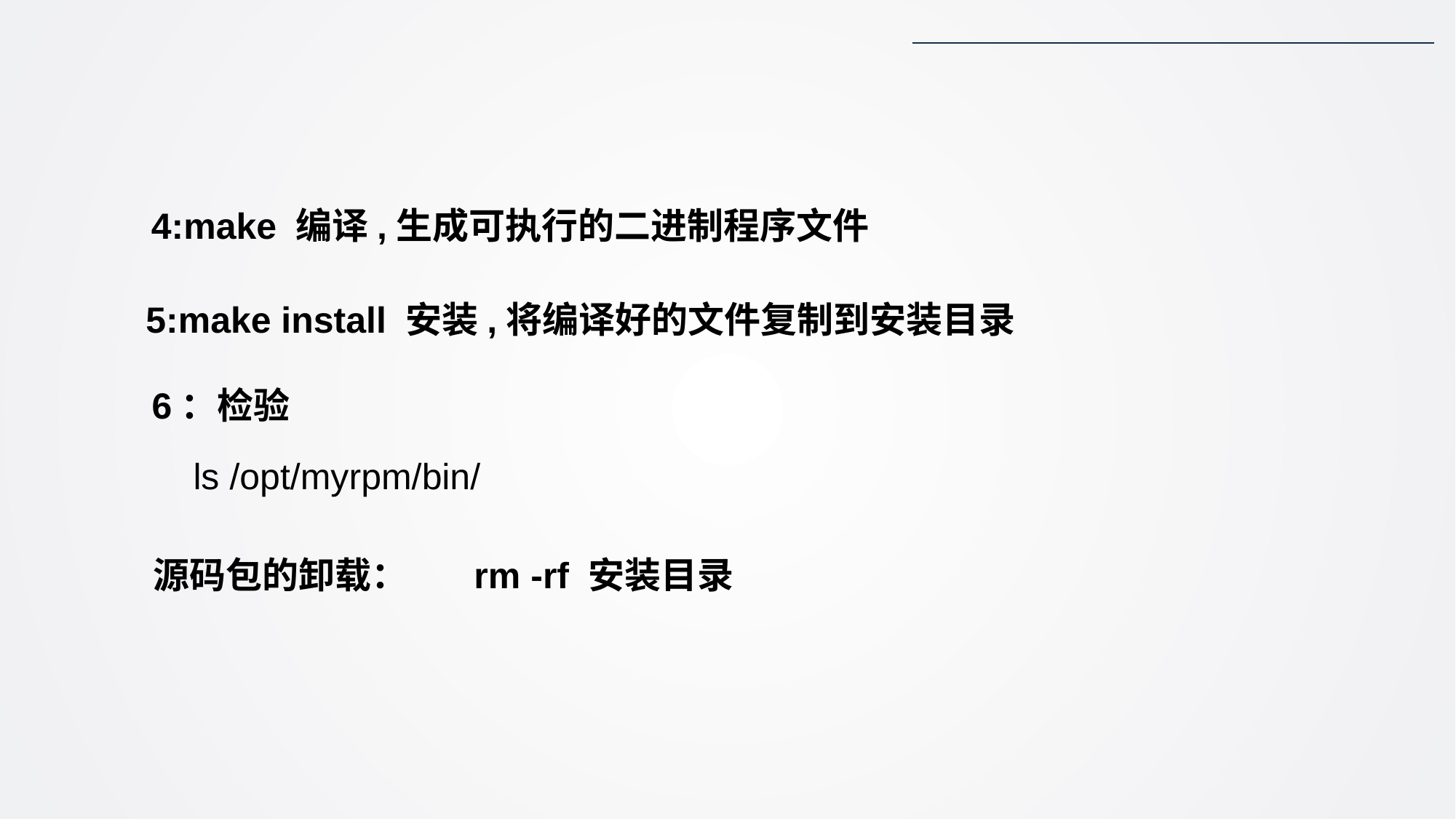

4:make 编译,生成可执行的二进制程序文件
5:make install 安装,将编译好的文件复制到安装目录
6：检验
ls /opt/myrpm/bin/
源码包的卸载：       rm -rf 安装目录